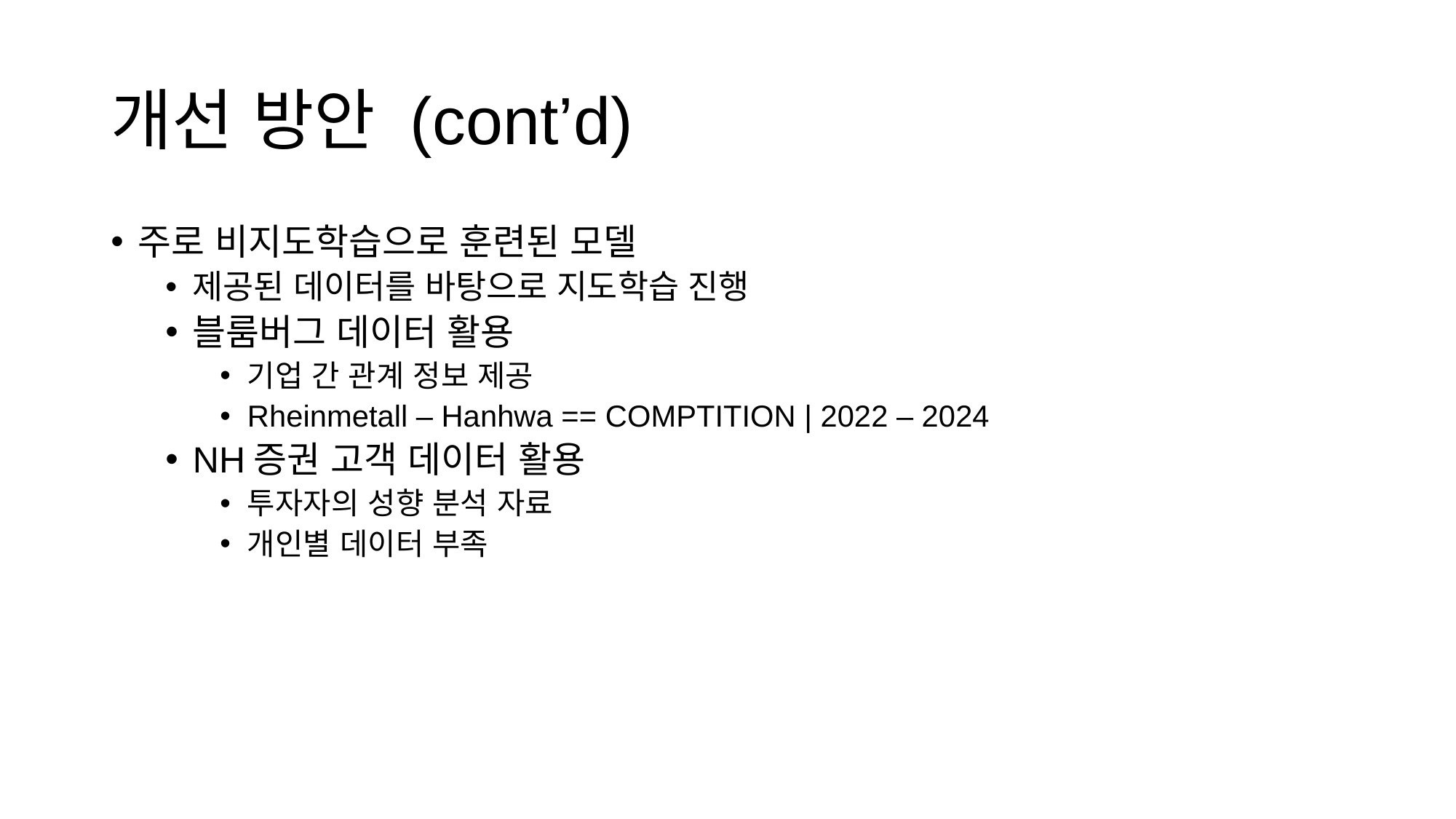

# 개선 방안 (cont’d)
주로 비지도학습으로 훈련된 모델
제공된 데이터를 바탕으로 지도학습 진행
블룸버그 데이터 활용
기업 간 관계 정보 제공
Rheinmetall – Hanhwa == COMPTITION | 2022 – 2024
NH증권 고객 데이터 활용
투자자의 성향 분석 자료
개인별 데이터 부족